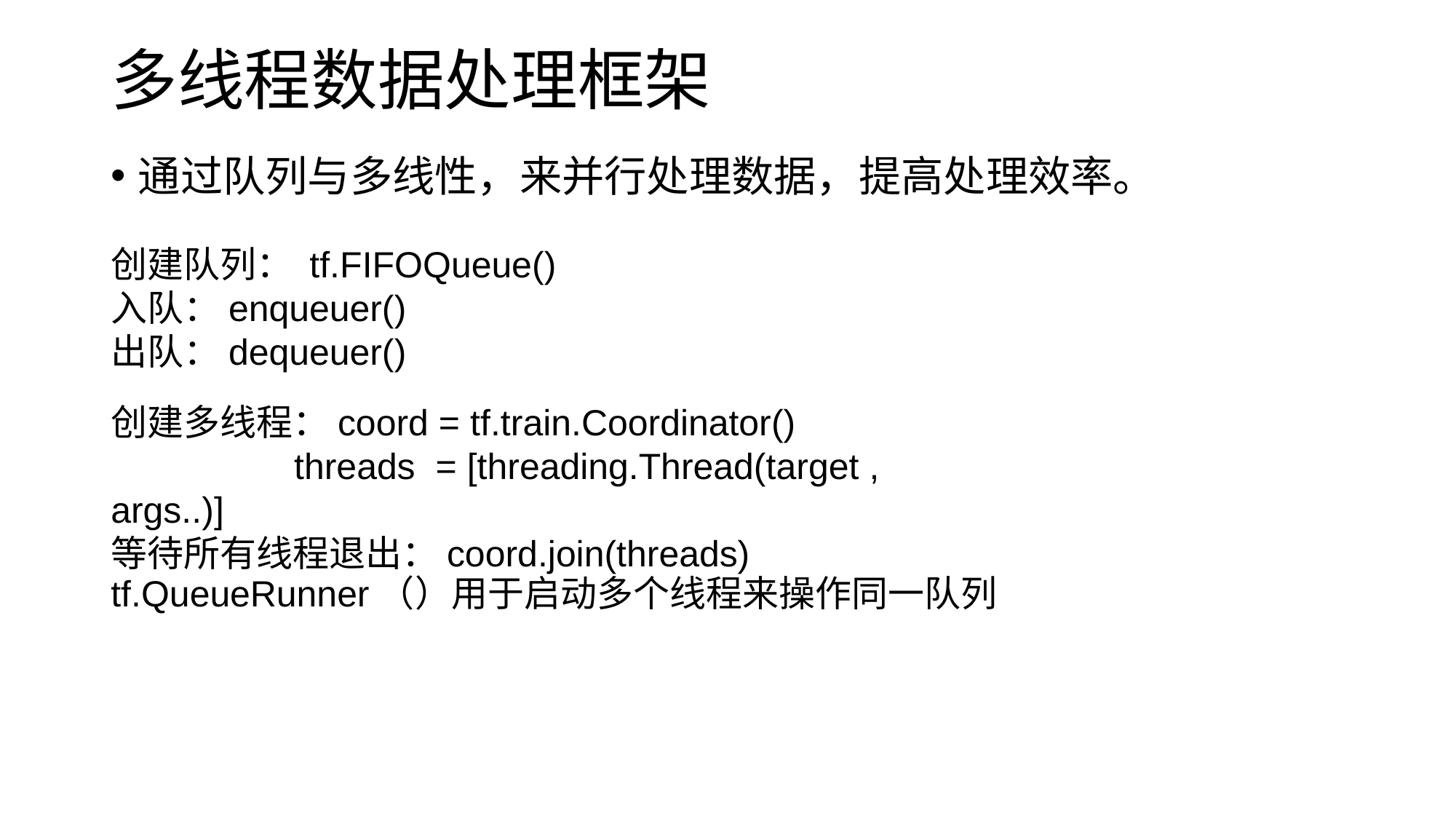

# 多线程数据处理框架
通过队列与多线性，来并行处理数据，提高处理效率。
创建队列： tf.FIFOQueue()
入队：enqueuer()
出队：dequeuer()
创建多线程：coord = tf.train.Coordinator()
                  threads  = [threading.Thread(target , args..)]
等待所有线程退出：coord.join(threads)
tf.QueueRunner（）用于启动多个线程来操作同一队列